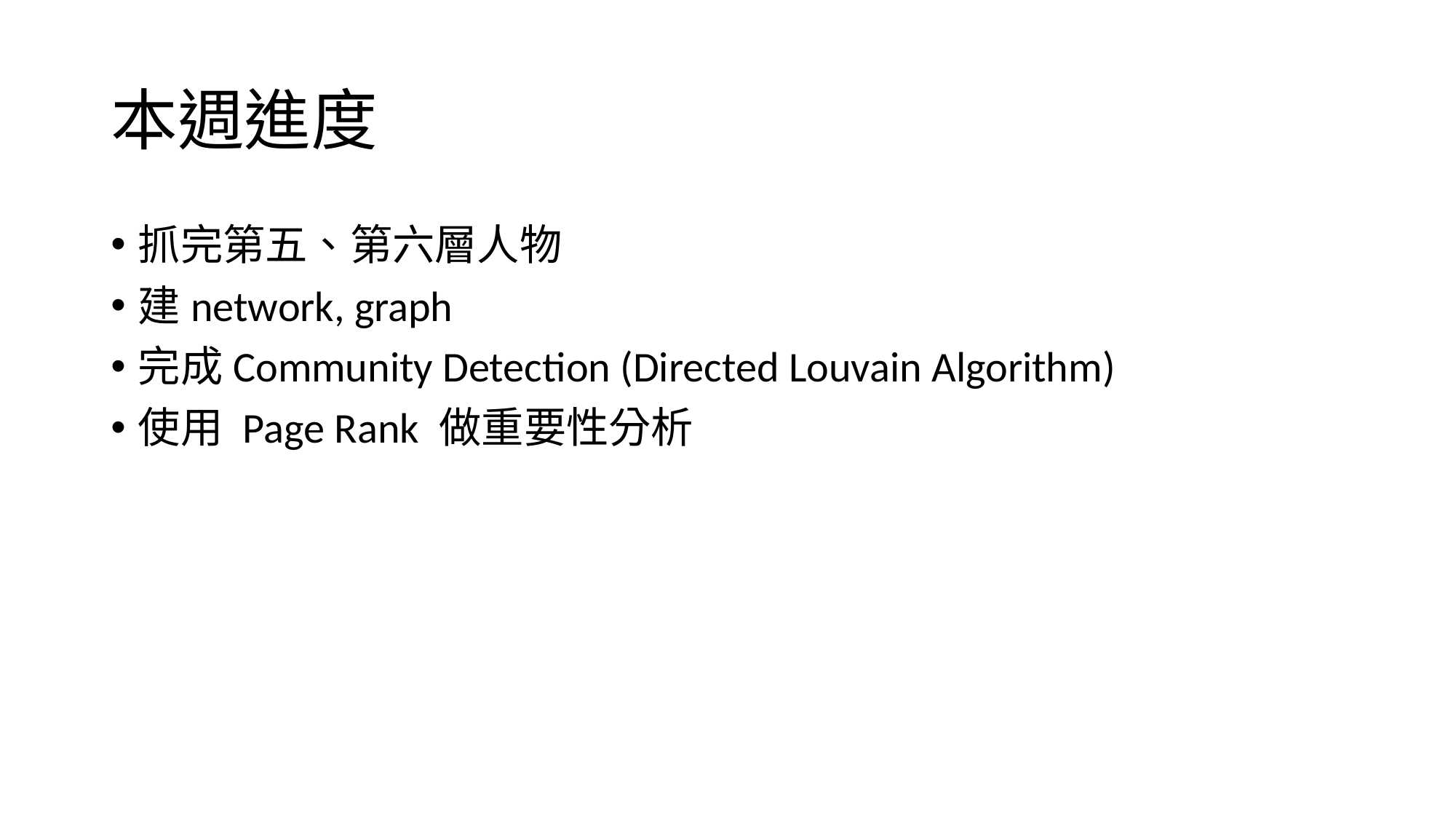

# 本週進度
抓完第五、第六層人物
建network, graph
完成Community Detection (Directed Louvain Algorithm)
使用 Page Rank 做重要性分析